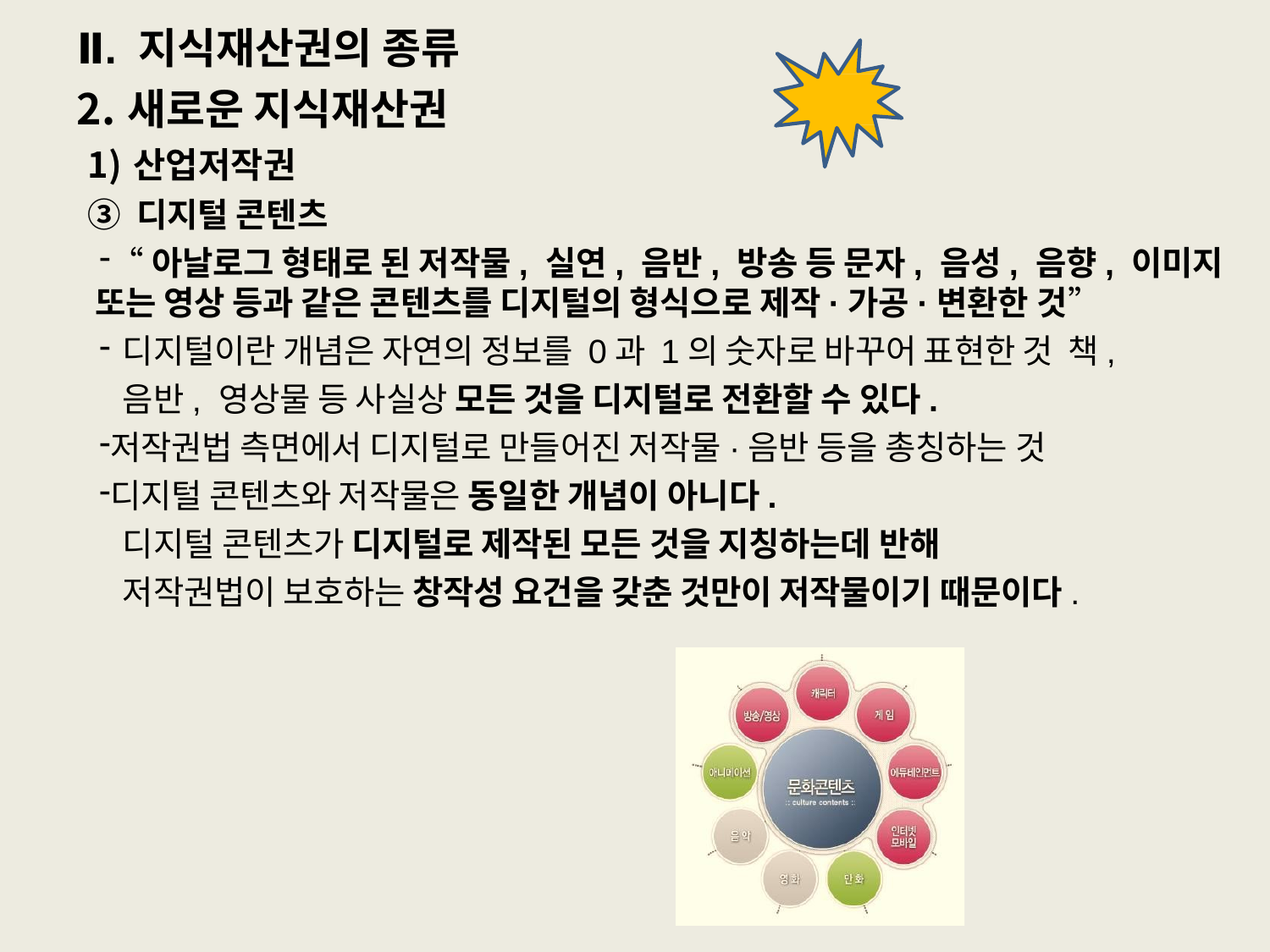

# Ⅱ. 지식재산권의 종류

새로운 지식재산권
산업저작권
③ 디지털 콘텐츠
“아날로그 형태로 된 저작물, 실연, 음반, 방송 등 문자, 음성, 음향, 이미지  또는 영상 등과 같은 콘텐츠를 디지털의 형식으로 제작·가공·변환한 것”
디지털이란 개념은 자연의 정보를 0과 1의 숫자로 바꾸어 표현한 것  책, 음반, 영상물 등 사실상 모든 것을 디지털로 전환할 수 있다.
저작권법 측면에서 디지털로 만들어진 저작물·음반 등을 총칭하는 것
디지털 콘텐츠와 저작물은 동일한 개념이 아니다.
디지털 콘텐츠가 디지털로 제작된 모든 것을 지칭하는데 반해
저작권법이 보호하는 창작성 요건을 갖춘 것만이 저작물이기 때문이다.